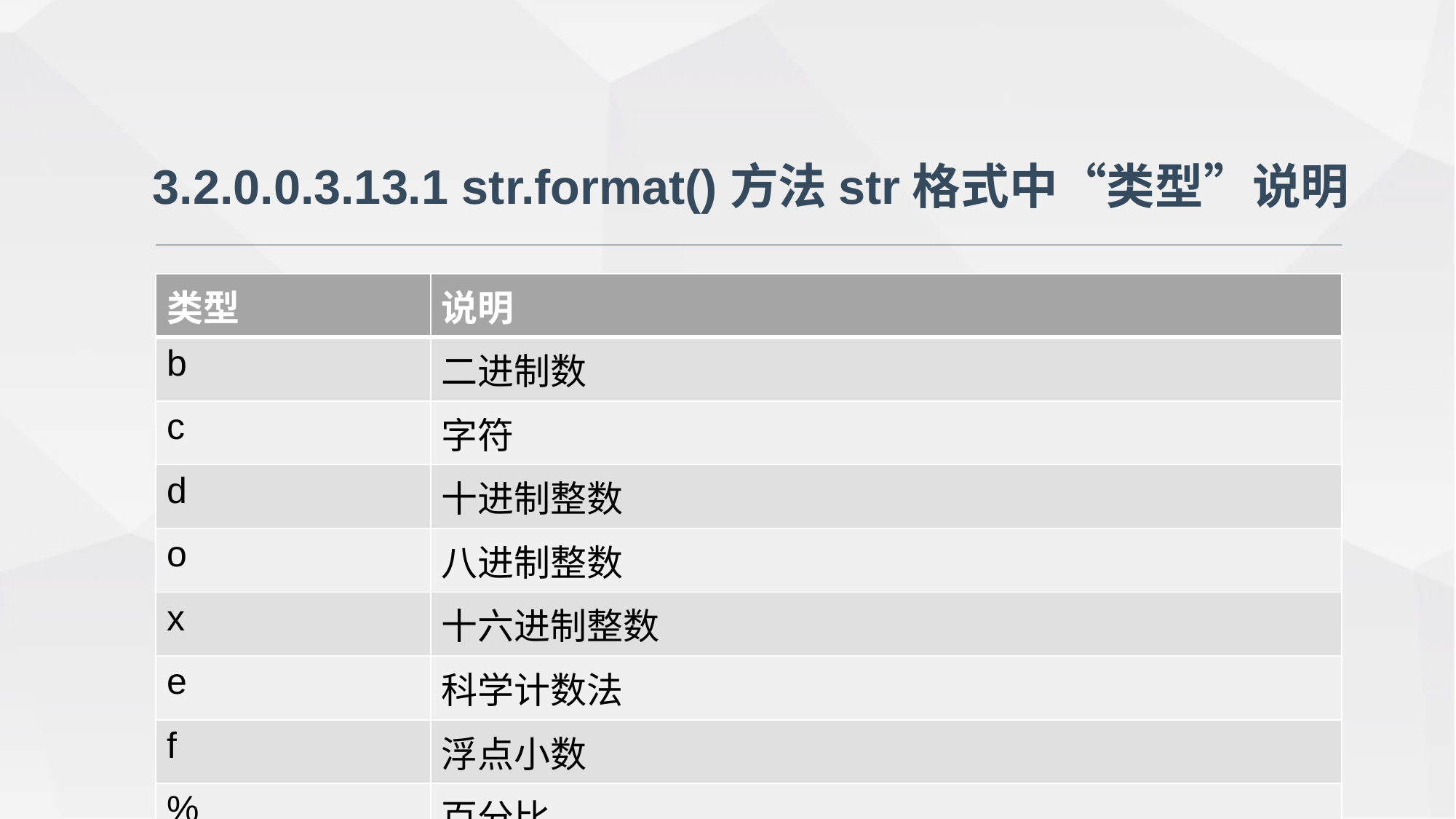

3.2.0.0.3.13.1 str.format()方法str格式中“类型”说明
| 类型 | 说明 |
| --- | --- |
| b | 二进制数 |
| c | 字符 |
| d | 十进制整数 |
| o | 八进制整数 |
| x | 十六进制整数 |
| e | 科学计数法 |
| f | 浮点小数 |
| % | 百分比 |